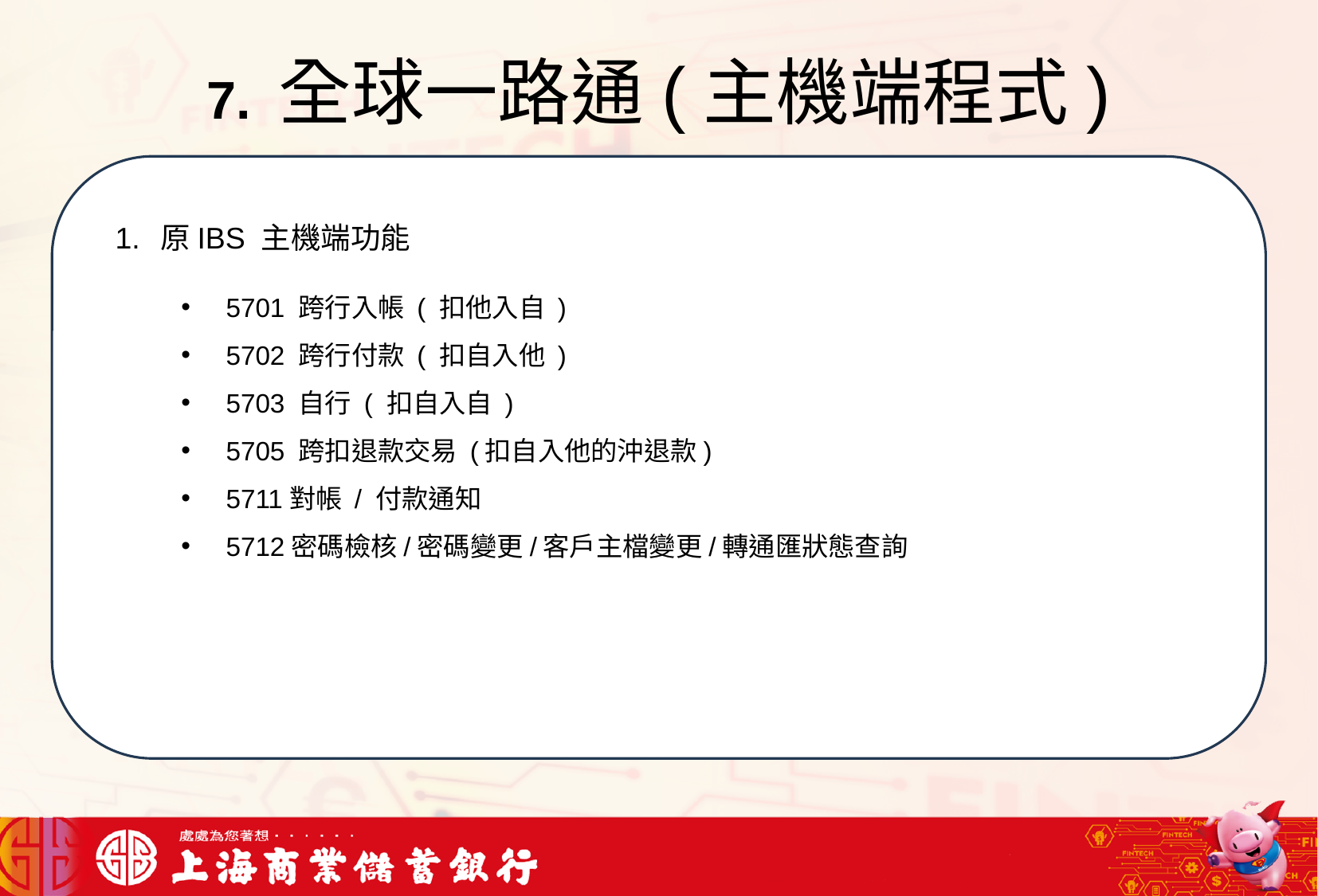

# 7. 全球一路通(主機端程式)
我們可以將信用卡相關資料存在一個檔案中，將這些檔案中的文字進行詞向量的轉換，把文字轉成數字向量存在向量資料庫中，透過檢索器在向量資料庫搜尋與用戶問題最接近的資訊，透過生成器，生成最合適的答案回覆用戶
原IBS 主機端功能

5701 跨行入帳 ( 扣他入自 )
5702 跨行付款 ( 扣自入他 )
5703 自行 ( 扣自入自 )
5705 跨扣退款交易 (扣自入他的沖退款)
5711對帳 / 付款通知
5712密碼檢核/密碼變更/客戶主檔變更/轉通匯狀態查詢